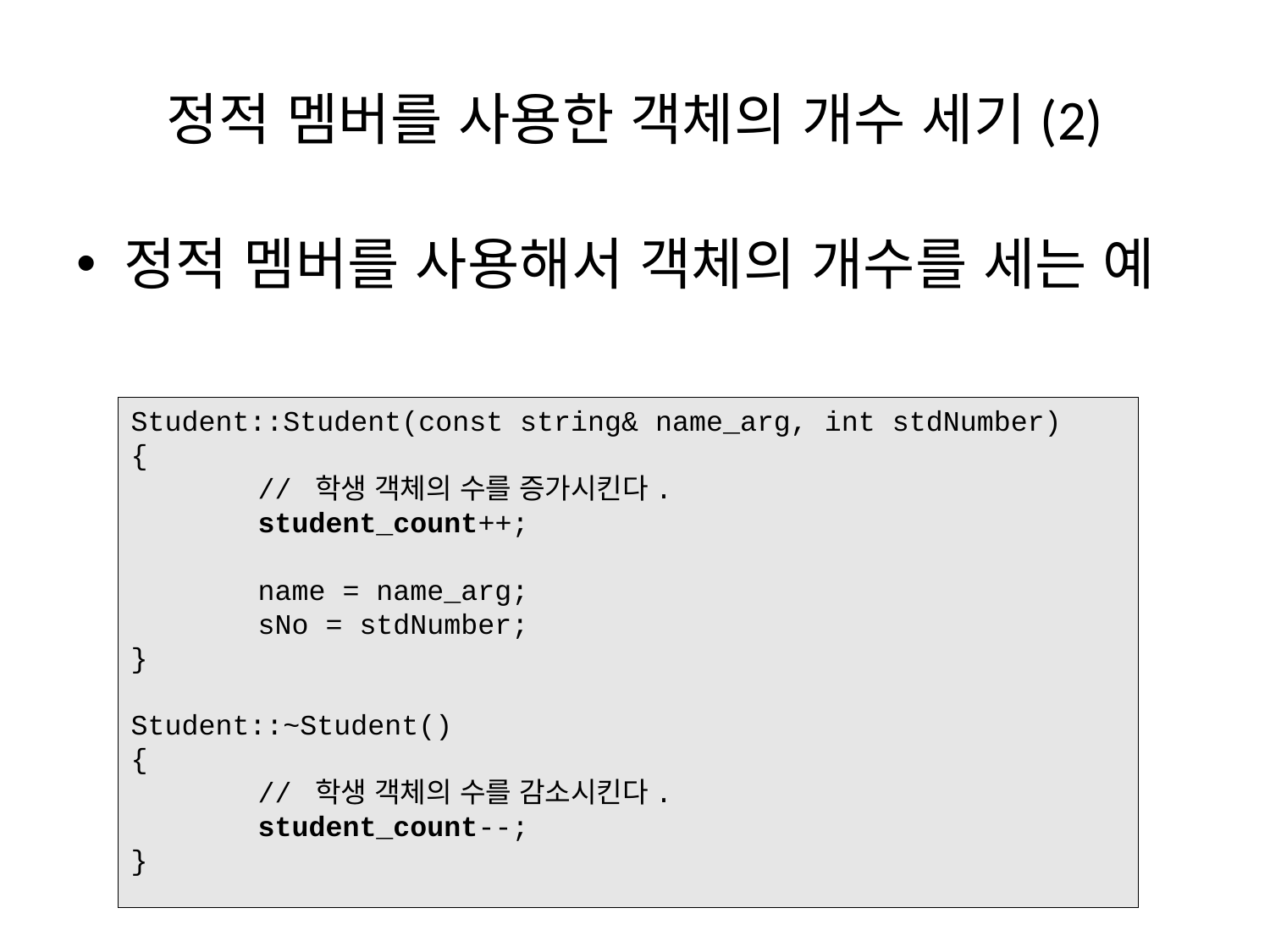

# 정적 멤버를 사용한 객체의 개수 세기(2)
정적 멤버를 사용해서 객체의 개수를 세는 예

Student::Student(const string& name_arg, int stdNumber)
{
	// 학생 객체의 수를 증가시킨다.
	student_count++;

	name = name_arg;
	sNo = stdNumber;
}

Student::~Student()
{
	// 학생 객체의 수를 감소시킨다.
	student_count--;
}